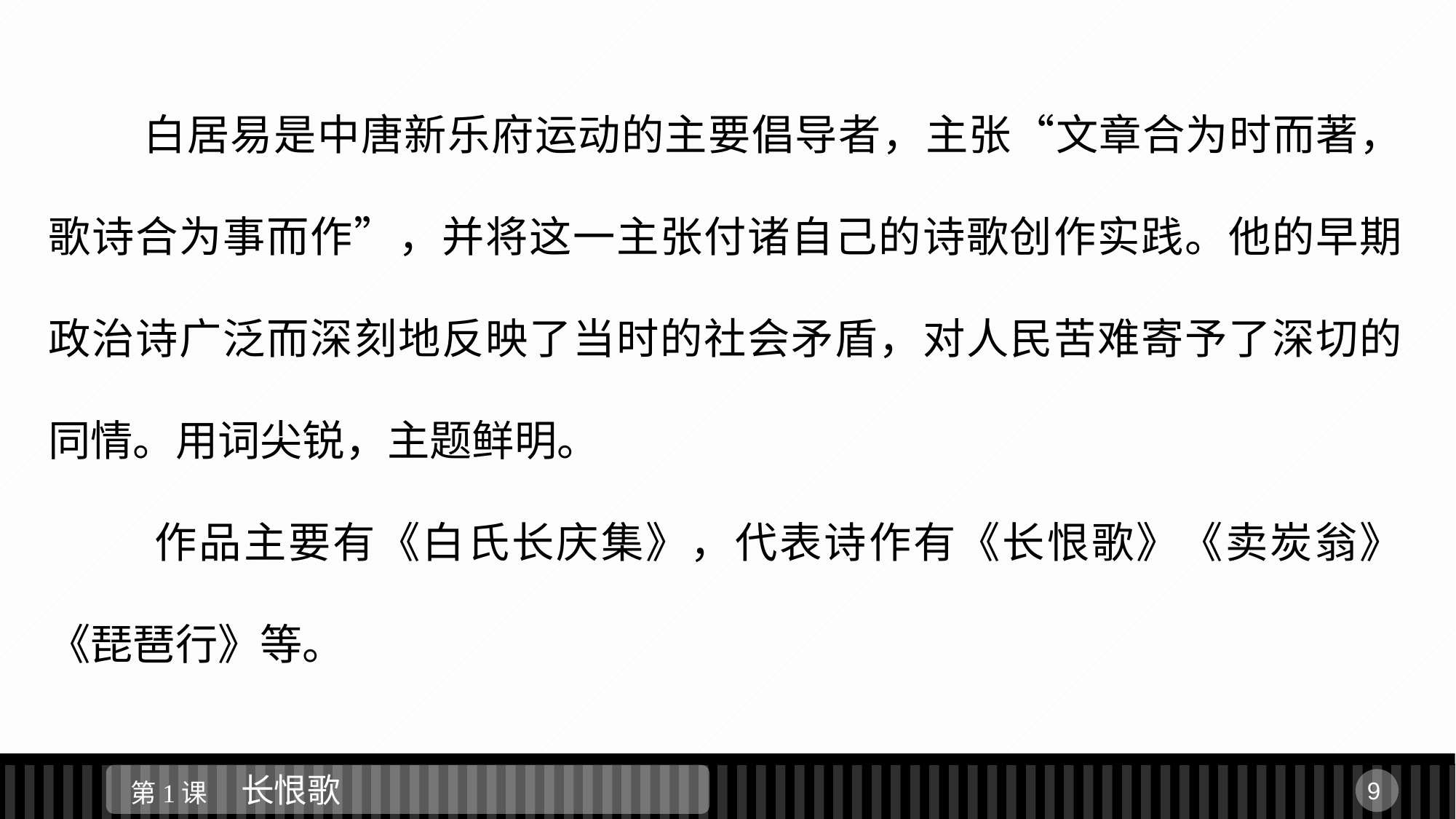

白居易是中唐新乐府运动的主要倡导者，主张“文章合为时而著，歌诗合为事而作”，并将这一主张付诸自己的诗歌创作实践。他的早期政治诗广泛而深刻地反映了当时的社会矛盾，对人民苦难寄予了深切的同情。用词尖锐，主题鲜明。
        作品主要有《白氏长庆集》，代表诗作有《长恨歌》《卖炭翁》《琵琶行》等。